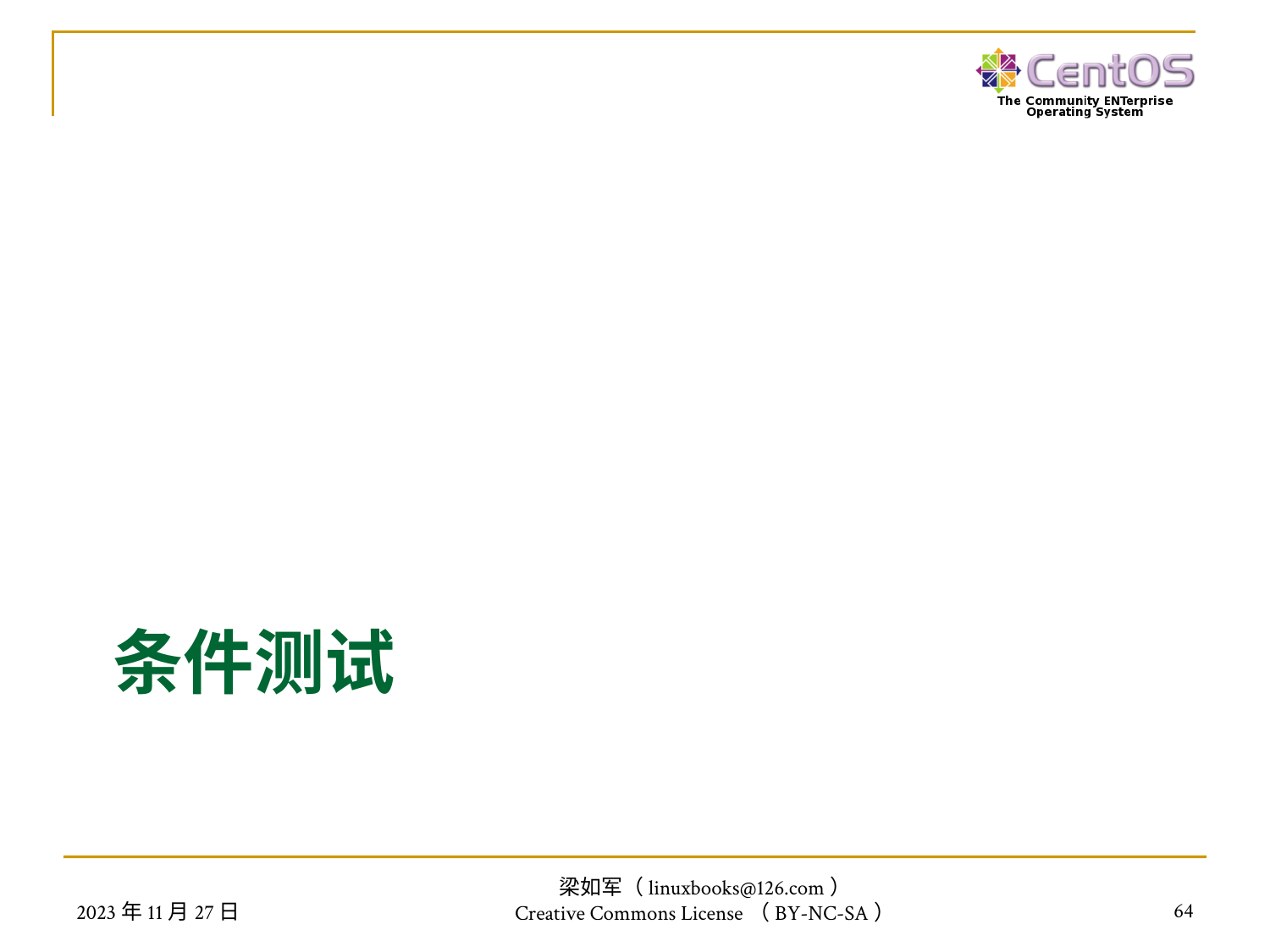

# 条件测试
2023年11月27日
64
梁如军（linuxbooks@126.com）
Creative Commons License（BY-NC-SA）